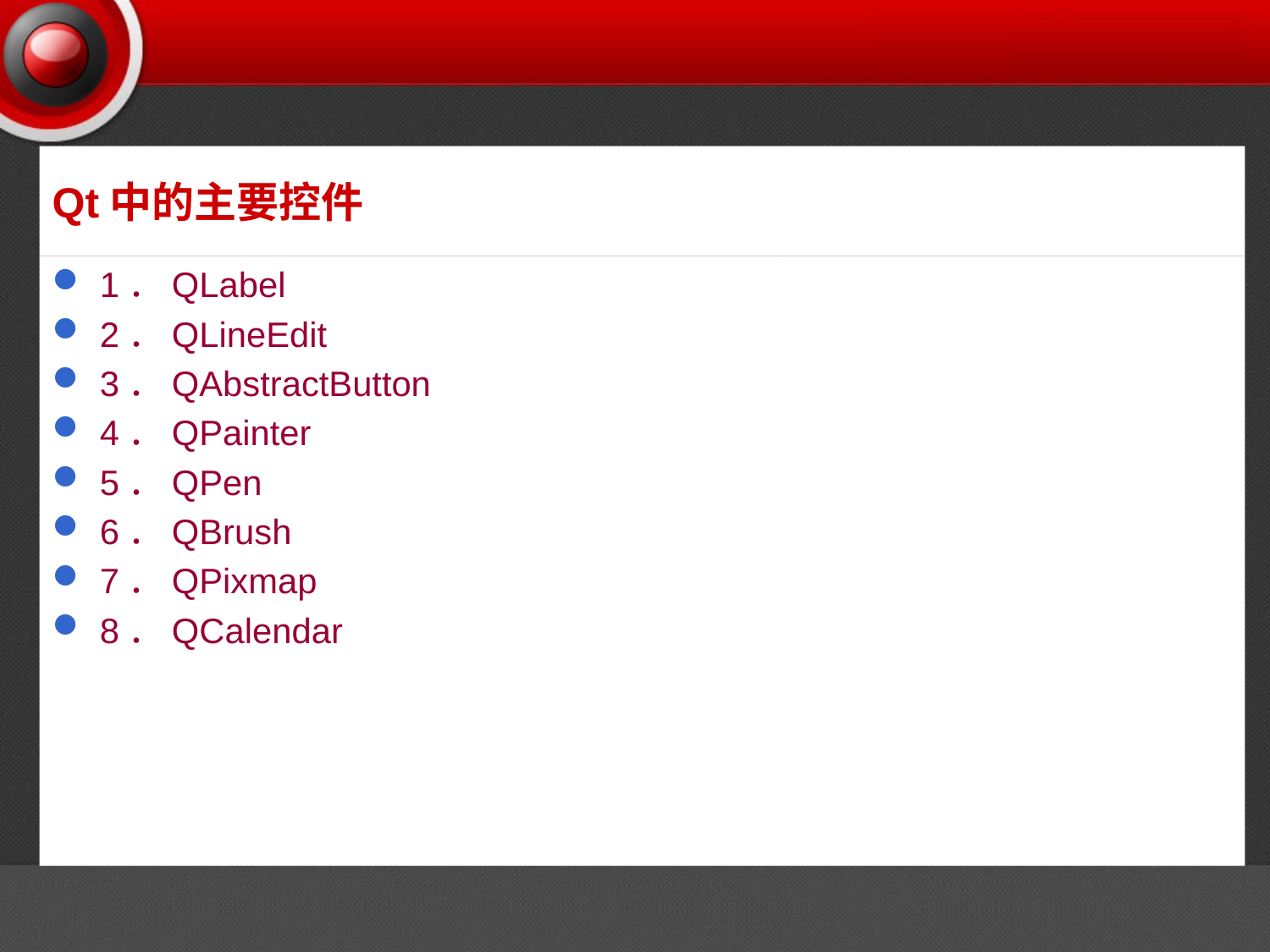

# Qt中的主要控件
1．QLabel
2．QLineEdit
3．QAbstractButton
4．QPainter
5．QPen
6．QBrush
7．QPixmap
8．QCalendar